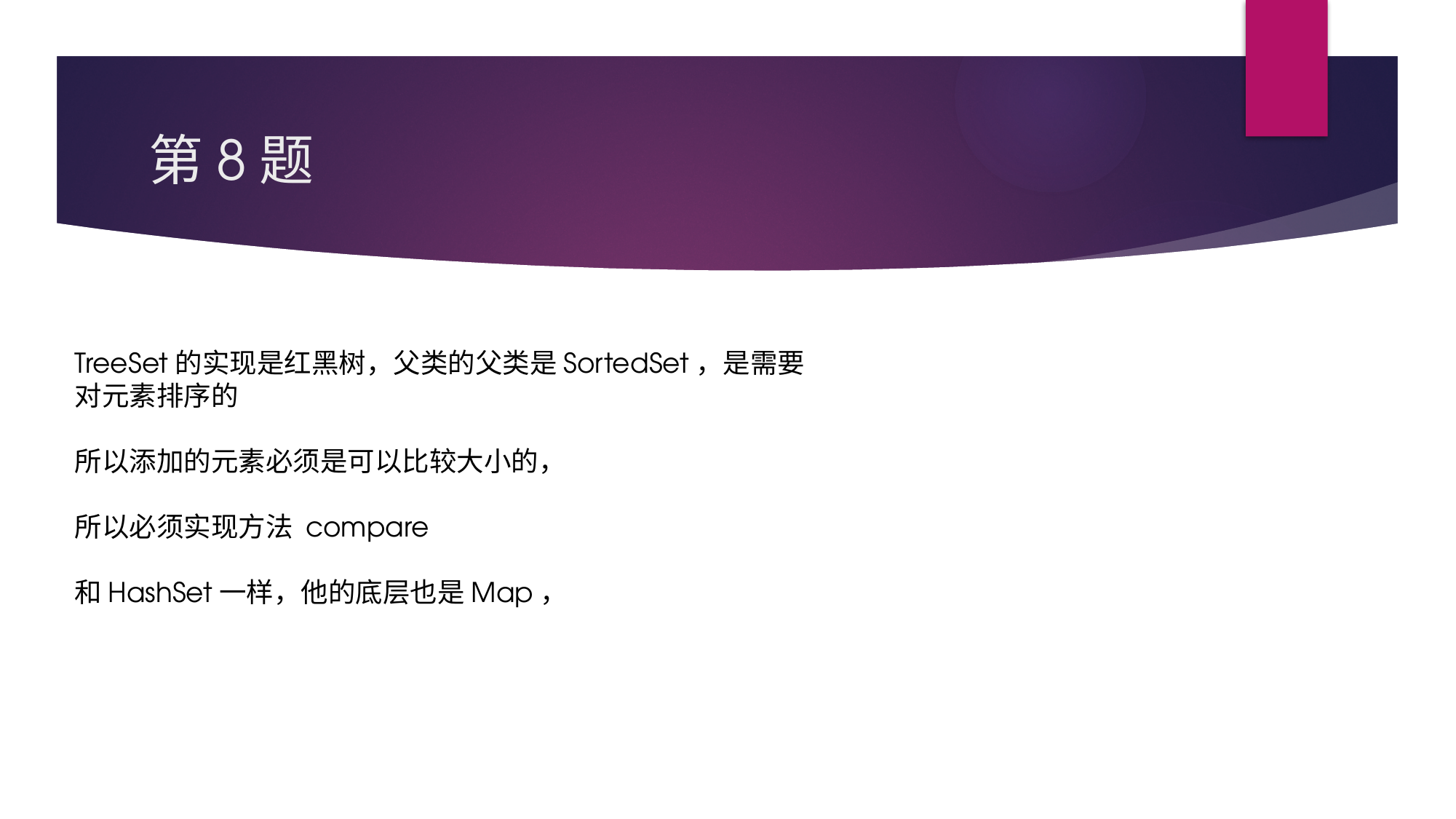

# 第8题
TreeSet的实现是红黑树，父类的父类是SortedSet，是需要
对元素排序的

所以添加的元素必须是可以比较大小的，

所以必须实现方法 compare

和HashSet一样，他的底层也是Map，